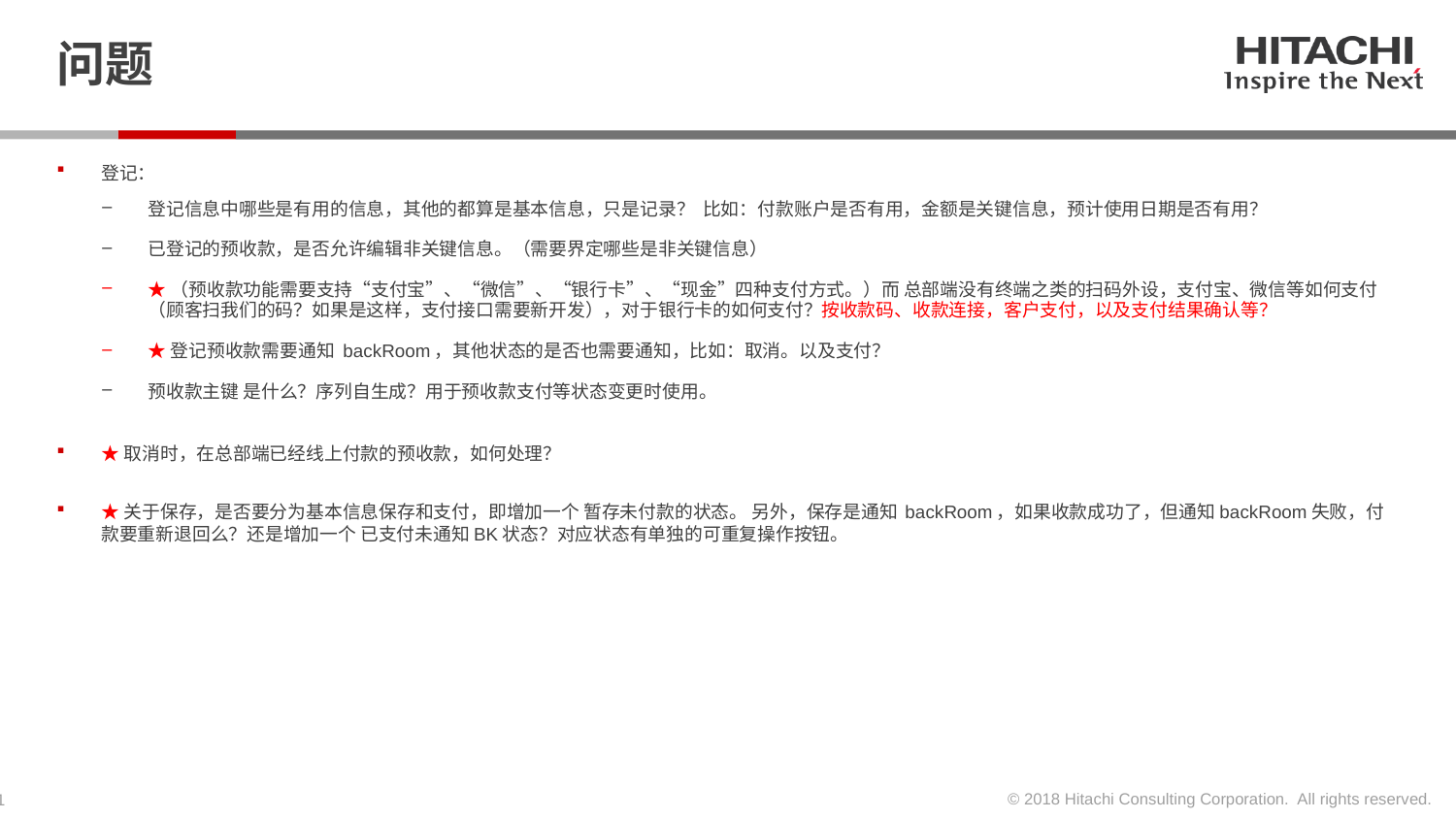

# 问题
登记：
登记信息中哪些是有用的信息，其他的都算是基本信息，只是记录？  比如：付款账户是否有用，金额是关键信息，预计使用日期是否有用？
已登记的预收款，是否允许编辑非关键信息。（需要界定哪些是非关键信息）
★（预收款功能需要支持“支付宝”、“微信”、“银行卡”、“现金”四种支付方式。）而 总部端没有终端之类的扫码外设，支付宝、微信等如何支付（顾客扫我们的码？如果是这样，支付接口需要新开发），对于银行卡的如何支付？按收款码、收款连接，客户支付，以及支付结果确认等？
★登记预收款需要通知 backRoom，其他状态的是否也需要通知，比如：取消。以及支付？
预收款主键 是什么？序列自生成？用于预收款支付等状态变更时使用。
★取消时，在总部端已经线上付款的预收款，如何处理？
★关于保存，是否要分为基本信息保存和支付，即增加一个 暂存未付款的状态。 另外，保存是通知 backRoom，如果收款成功了，但通知backRoom失败，付款要重新退回么？还是增加一个 已支付未通知BK状态？对应状态有单独的可重复操作按钮。